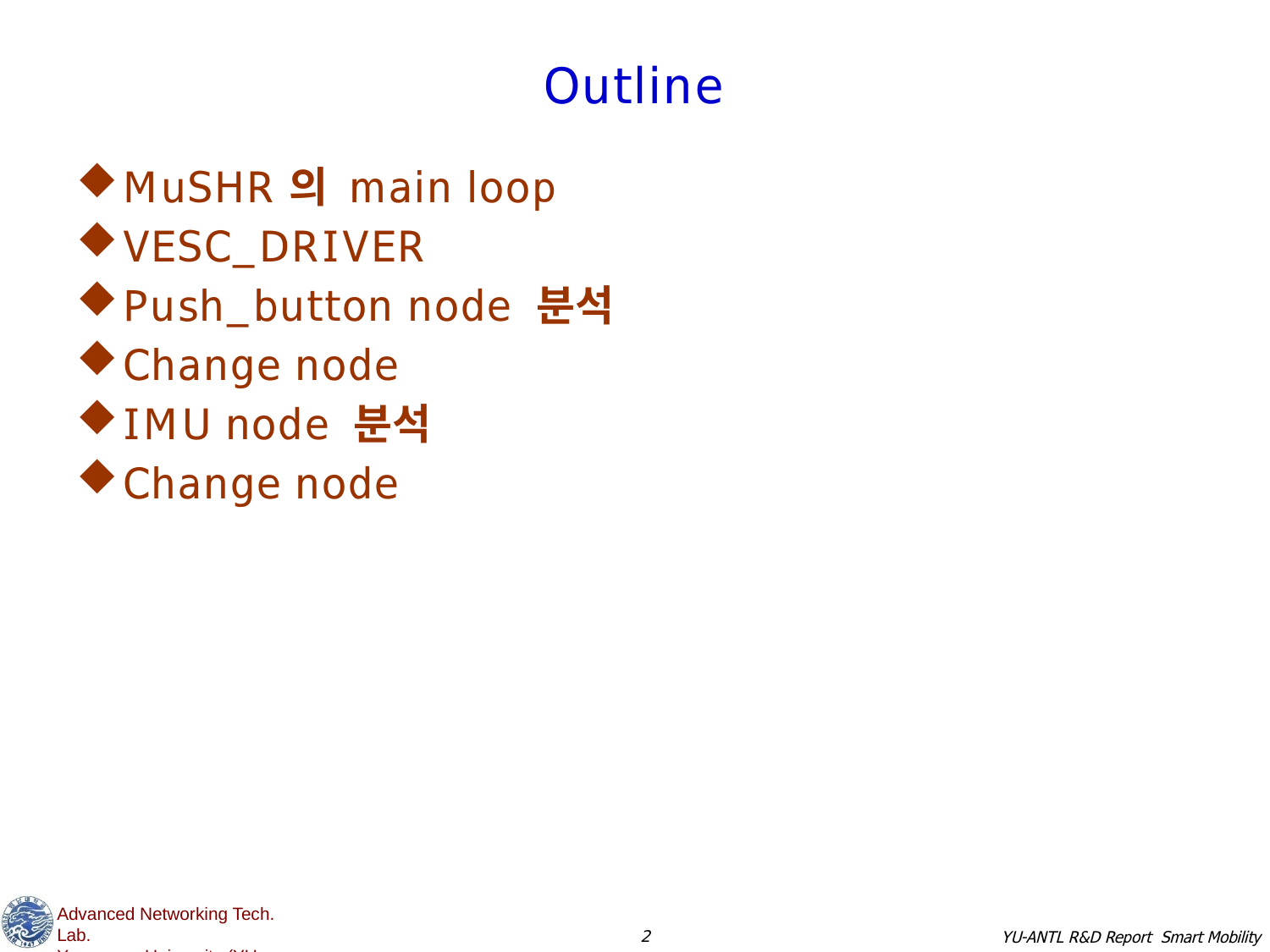

# Outline
MuSHR의 main loop
VESC_DRIVER
Push_button node 분석
Change node
IMU node 분석
Change node